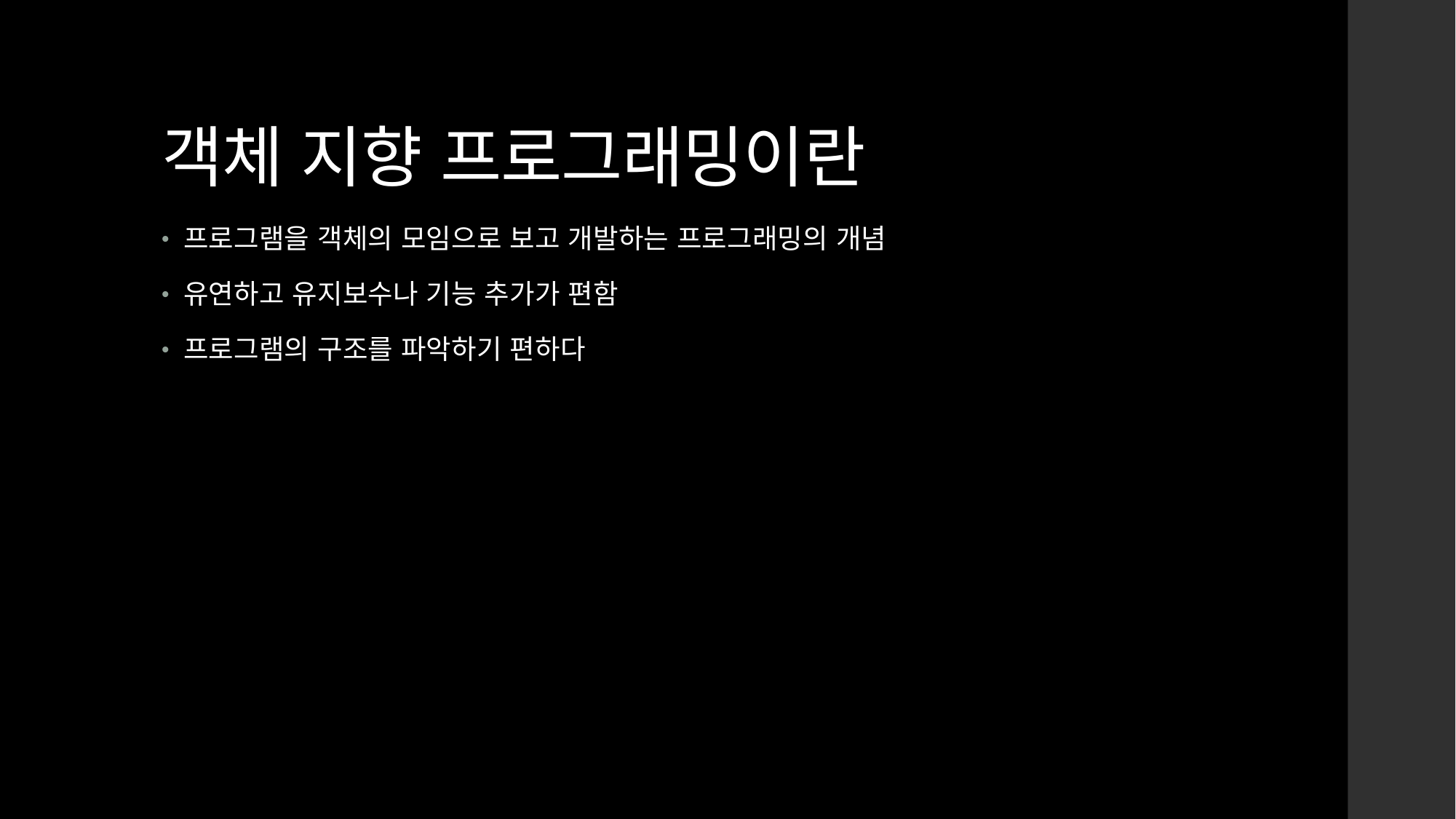

# 객체 지향 프로그래밍이란
프로그램을 객체의 모임으로 보고 개발하는 프로그래밍의 개념
유연하고 유지보수나 기능 추가가 편함
프로그램의 구조를 파악하기 편하다